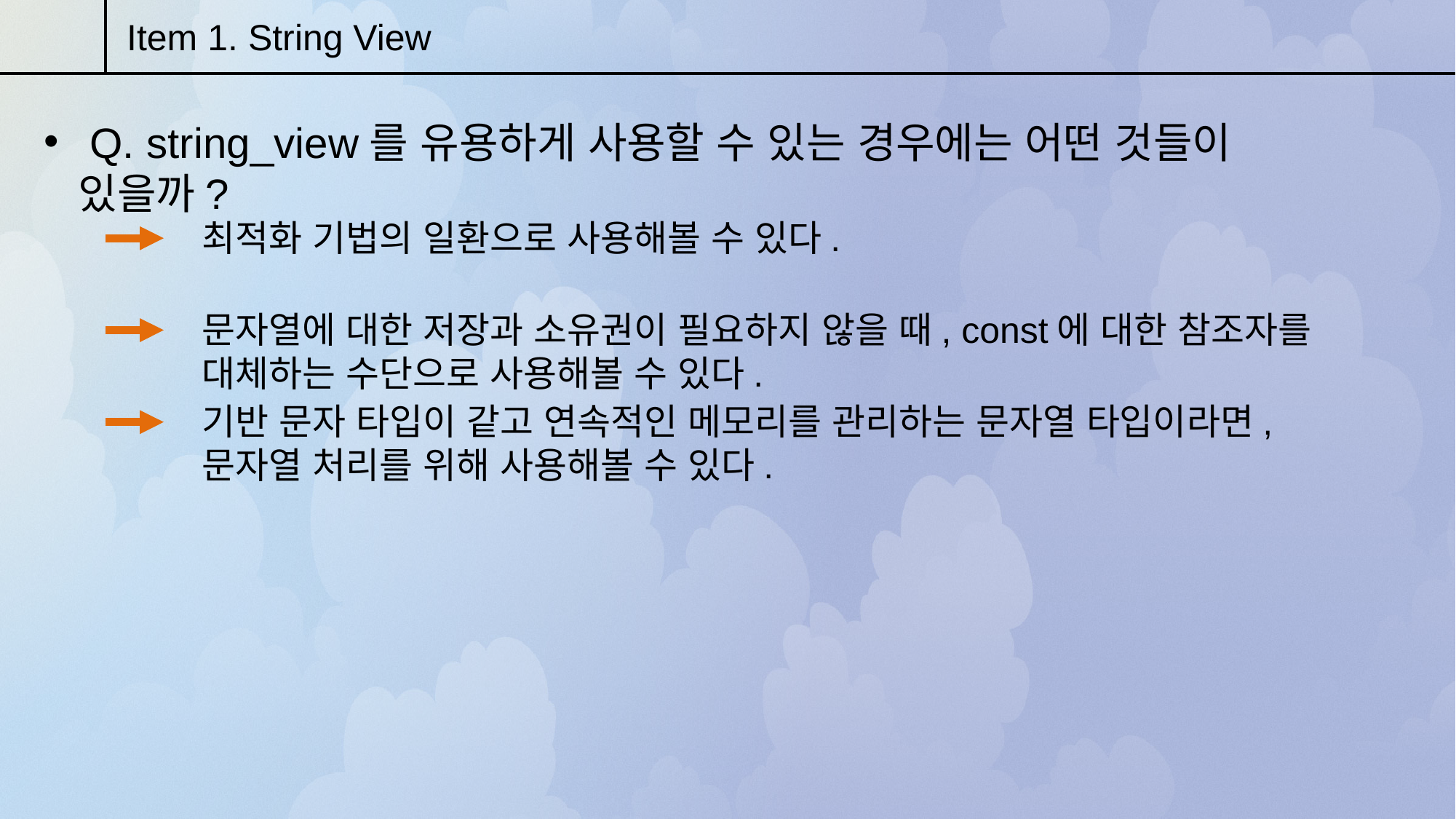

Item 1. String View
 Q. string_view를 유용하게 사용할 수 있는 경우에는 어떤 것들이 있을까?
최적화 기법의 일환으로 사용해볼 수 있다.
문자열에 대한 저장과 소유권이 필요하지 않을 때, const에 대한 참조자를 대체하는 수단으로 사용해볼 수 있다.
기반 문자 타입이 같고 연속적인 메모리를 관리하는 문자열 타입이라면, 문자열 처리를 위해 사용해볼 수 있다.